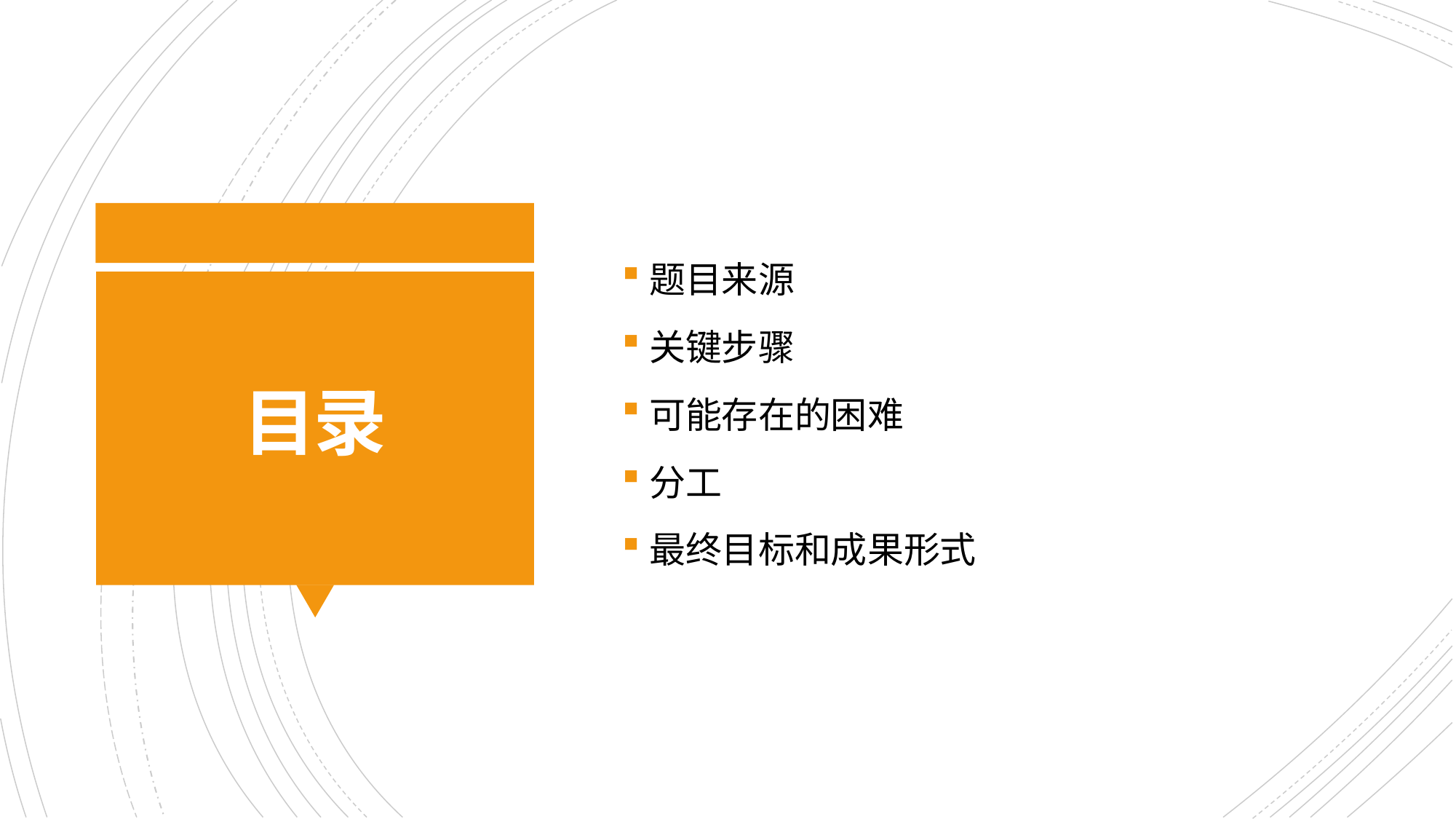

题目来源
关键步骤
可能存在的困难
分工
最终目标和成果形式
# 目录